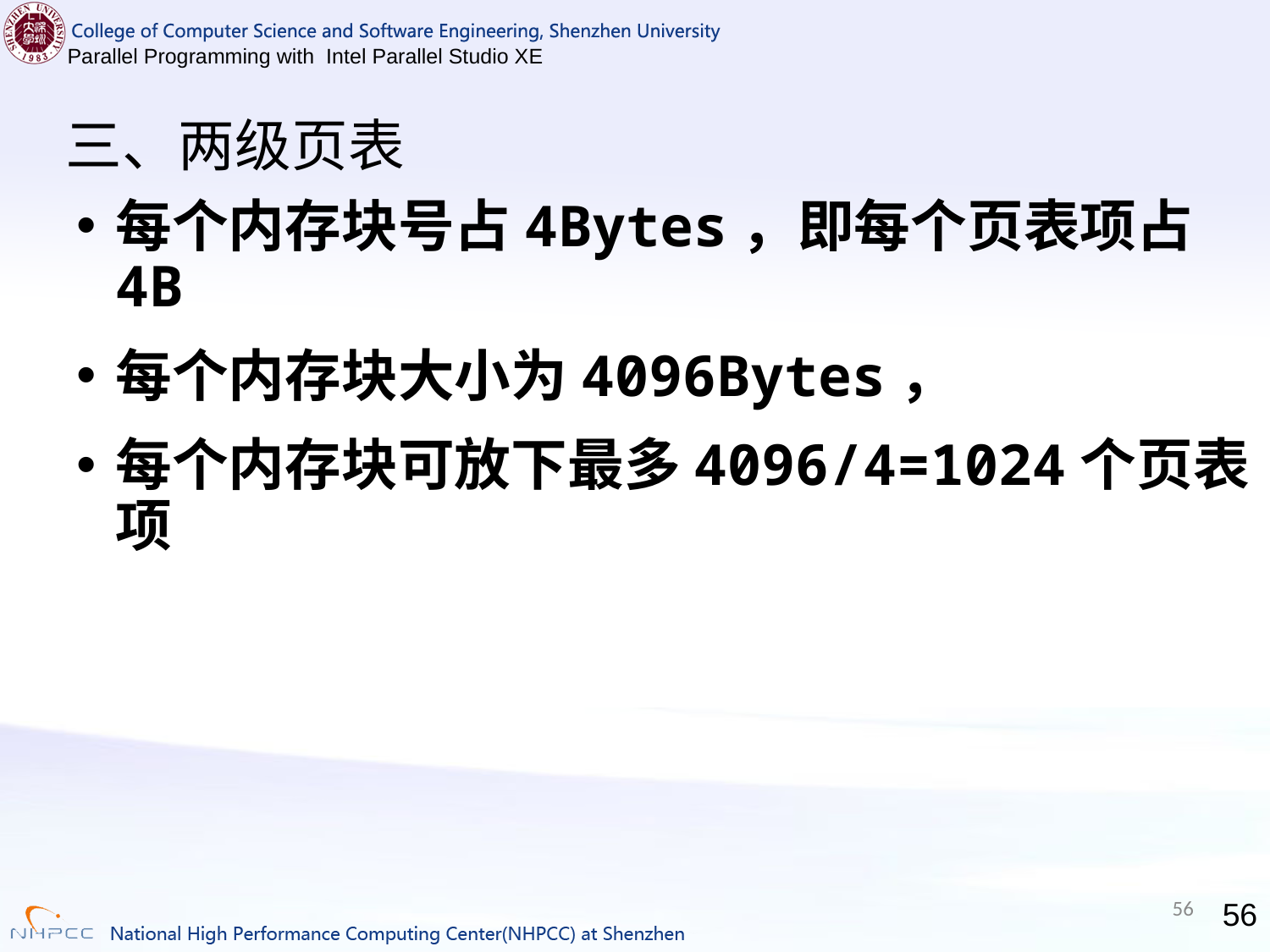

# 三、两级页表
每个内存块号占4Bytes，即每个页表项占4B
每个内存块大小为4096Bytes，
每个内存块可放下最多4096/4=1024个页表项
56
56